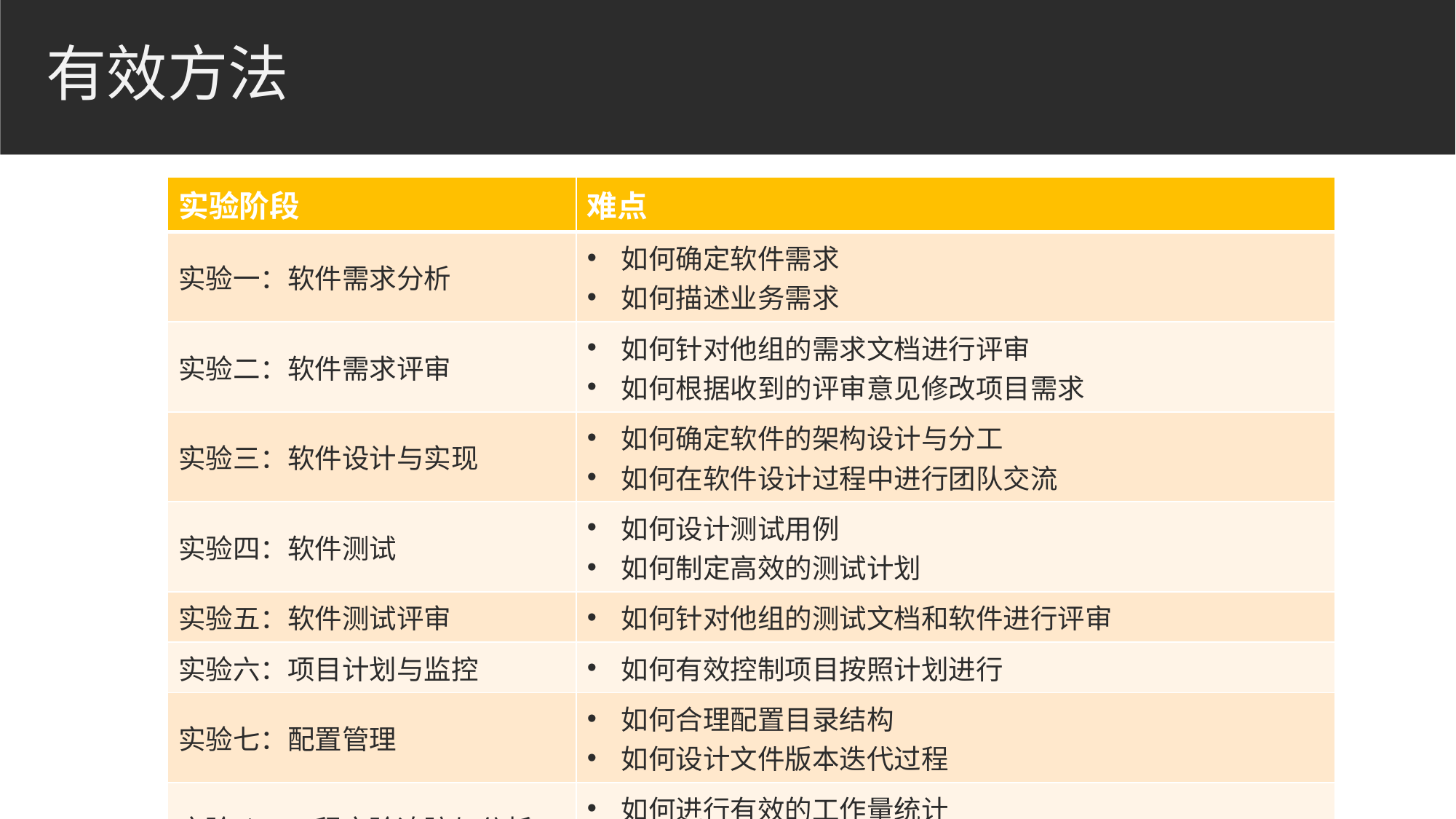

# 有效方法
| 实验阶段 | 难点 |
| --- | --- |
| 实验一：软件需求分析 | 如何确定软件需求 如何描述业务需求 |
| 实验二：软件需求评审 | 如何针对他组的需求文档进行评审 如何根据收到的评审意见修改项目需求 |
| 实验三：软件设计与实现 | 如何确定软件的架构设计与分工 如何在软件设计过程中进行团队交流 |
| 实验四：软件测试 | 如何设计测试用例 如何制定高效的测试计划 |
| 实验五：软件测试评审 | 如何针对他组的测试文档和软件进行评审 |
| 实验六：项目计划与监控 | 如何有效控制项目按照计划进行 |
| 实验七：配置管理 | 如何合理配置目录结构 如何设计文件版本迭代过程 |
| 实验八：工程实验追踪与分析 | 如何进行有效的工作量统计 如何根据阶段性工作量统计结果调整分工 |